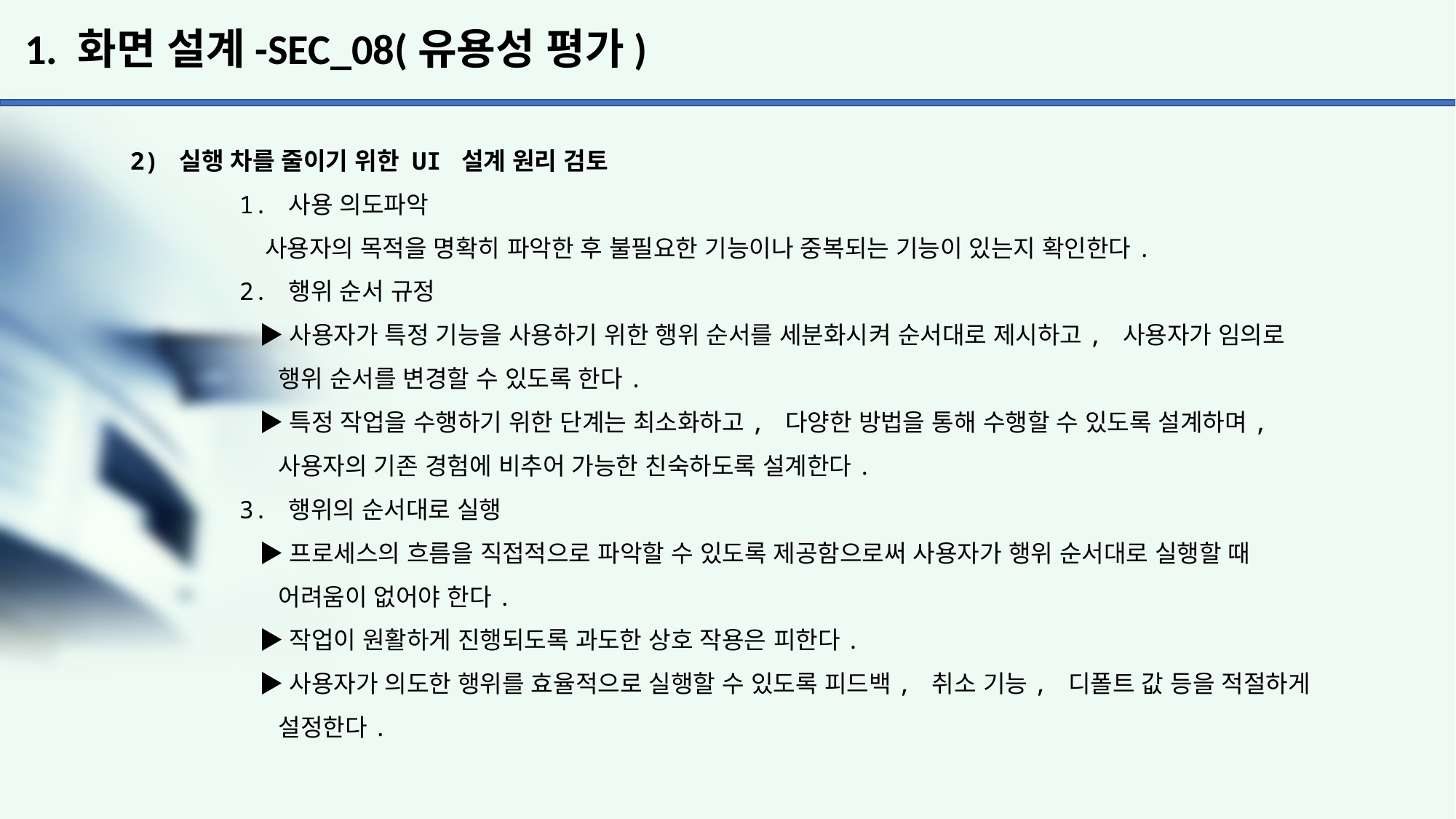

# 1. 화면 설계-SEC_08(유용성 평가)
2) 실행 차를 줄이기 위한 UI 설계 원리 검토
	1. 사용 의도파악
	   사용자의 목적을 명확히 파악한 후 불필요한 기능이나 중복되는 기능이 있는지 확인한다.
	2. 행위 순서 규정
	   ▶사용자가 특정 기능을 사용하기 위한 행위 순서를 세분화시켜 순서대로 제시하고, 사용자가 임의로
	     행위 순서를 변경할 수 있도록 한다.
	   ▶특정 작업을 수행하기 위한 단계는 최소화하고, 다양한 방법을 통해 수행할 수 있도록 설계하며,
	     사용자의 기존 경험에 비추어 가능한 친숙하도록 설계한다.
	3. 행위의 순서대로 실행
	   ▶프로세스의 흐름을 직접적으로 파악할 수 있도록 제공함으로써 사용자가 행위 순서대로 실행할 때
	     어려움이 없어야 한다.
	   ▶작업이 원활하게 진행되도록 과도한 상호 작용은 피한다.
	   ▶사용자가 의도한 행위를 효율적으로 실행할 수 있도록 피드백, 취소 기능, 디폴트 값 등을 적절하게
	     설정한다.